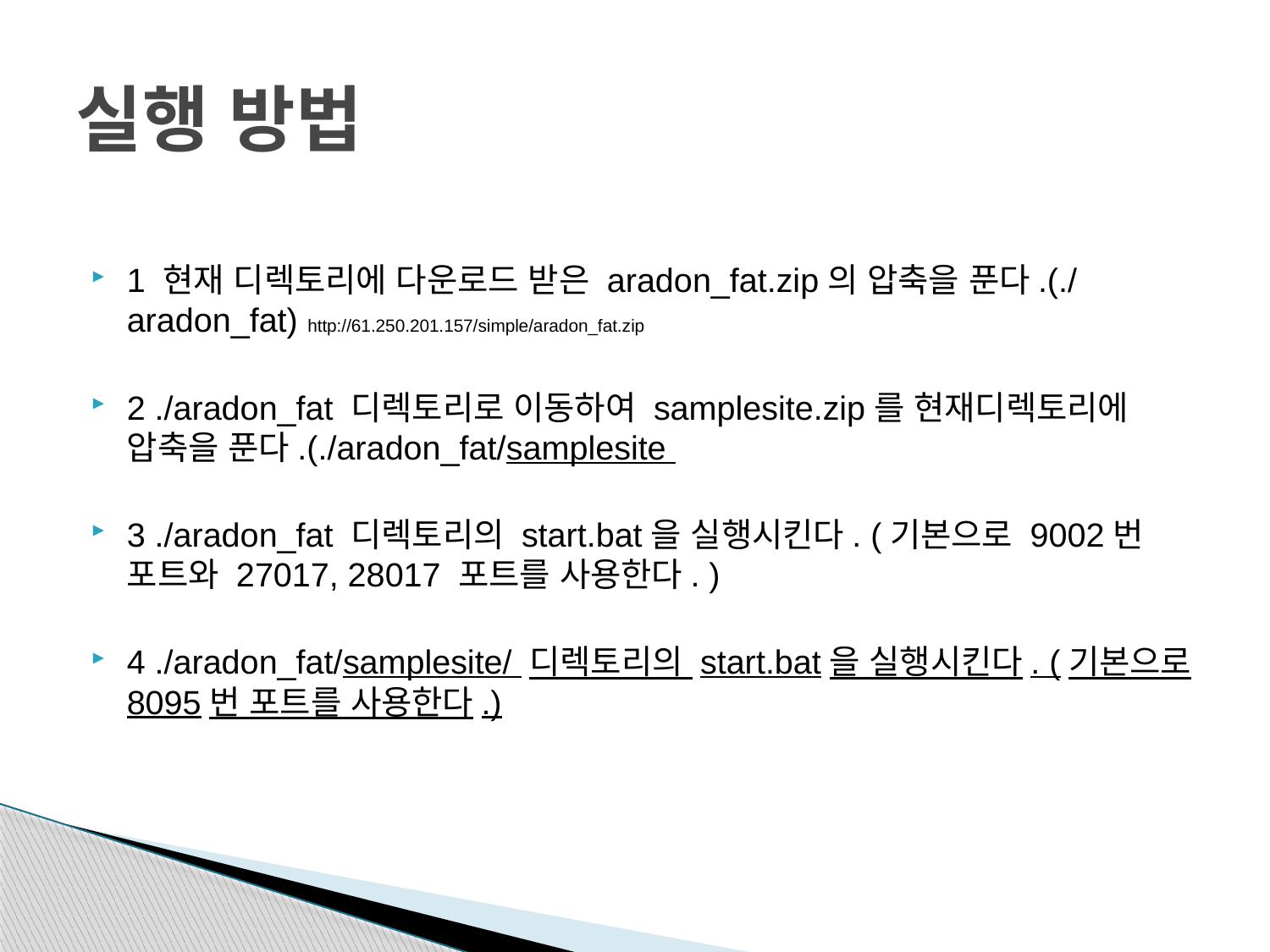

# 실행 방법

1 현재 디렉토리에 다운로드 받은 aradon_fat.zip의 압축을 푼다.(./aradon_fat) http://61.250.201.157/simple/aradon_fat.zip
2 ./aradon_fat 디렉토리로 이동하여 samplesite.zip를 현재디렉토리에 압축을 푼다.(./aradon_fat/samplesite
3 ./aradon_fat 디렉토리의 start.bat을 실행시킨다. (기본으로 9002번 포트와 27017, 28017 포트를 사용한다. )
4 ./aradon_fat/samplesite/ 디렉토리의 start.bat을 실행시킨다. (기본으로 8095번 포트를 사용한다.)